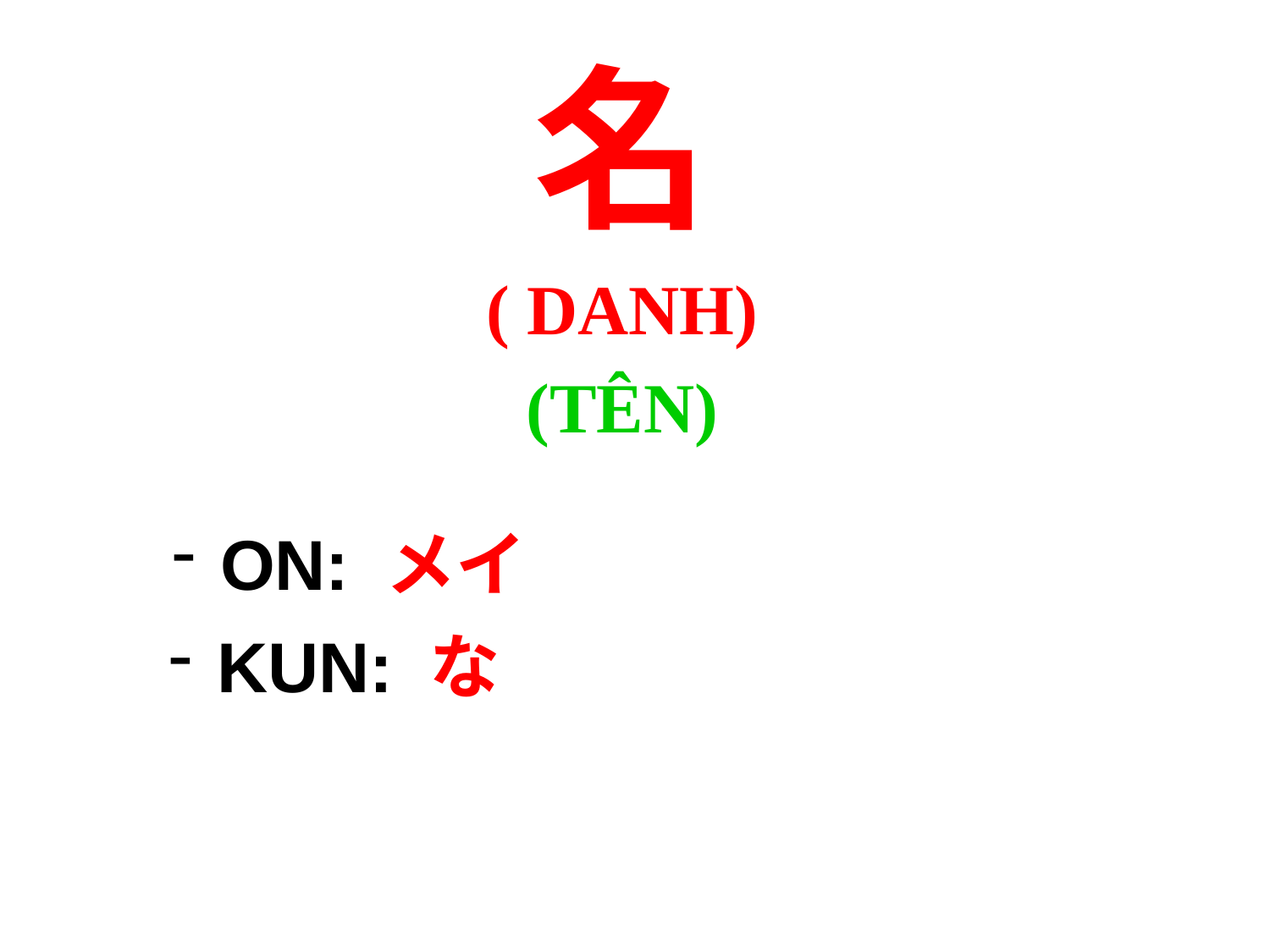

名
( DANH)
(TÊN)
ON: メイ

KUN: な